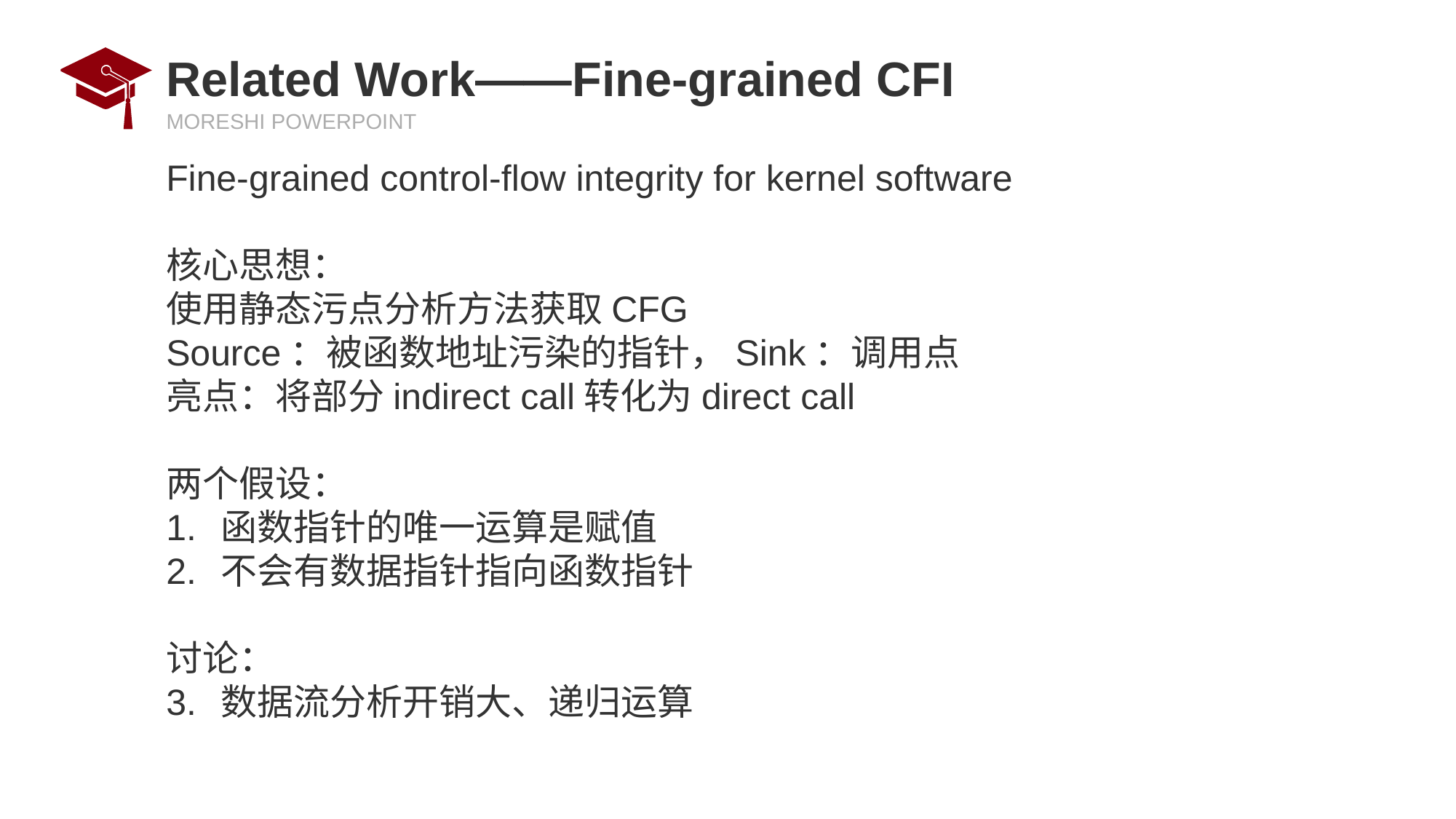

# Related Work——Fine-grained CFI
Fine-grained control-flow integrity for kernel software

核心思想：
使用静态污点分析方法获取CFG
Source：被函数地址污染的指针，Sink：调用点
亮点：将部分indirect call转化为direct call

两个假设：
函数指针的唯一运算是赋值
不会有数据指针指向函数指针

讨论：
数据流分析开销大、递归运算